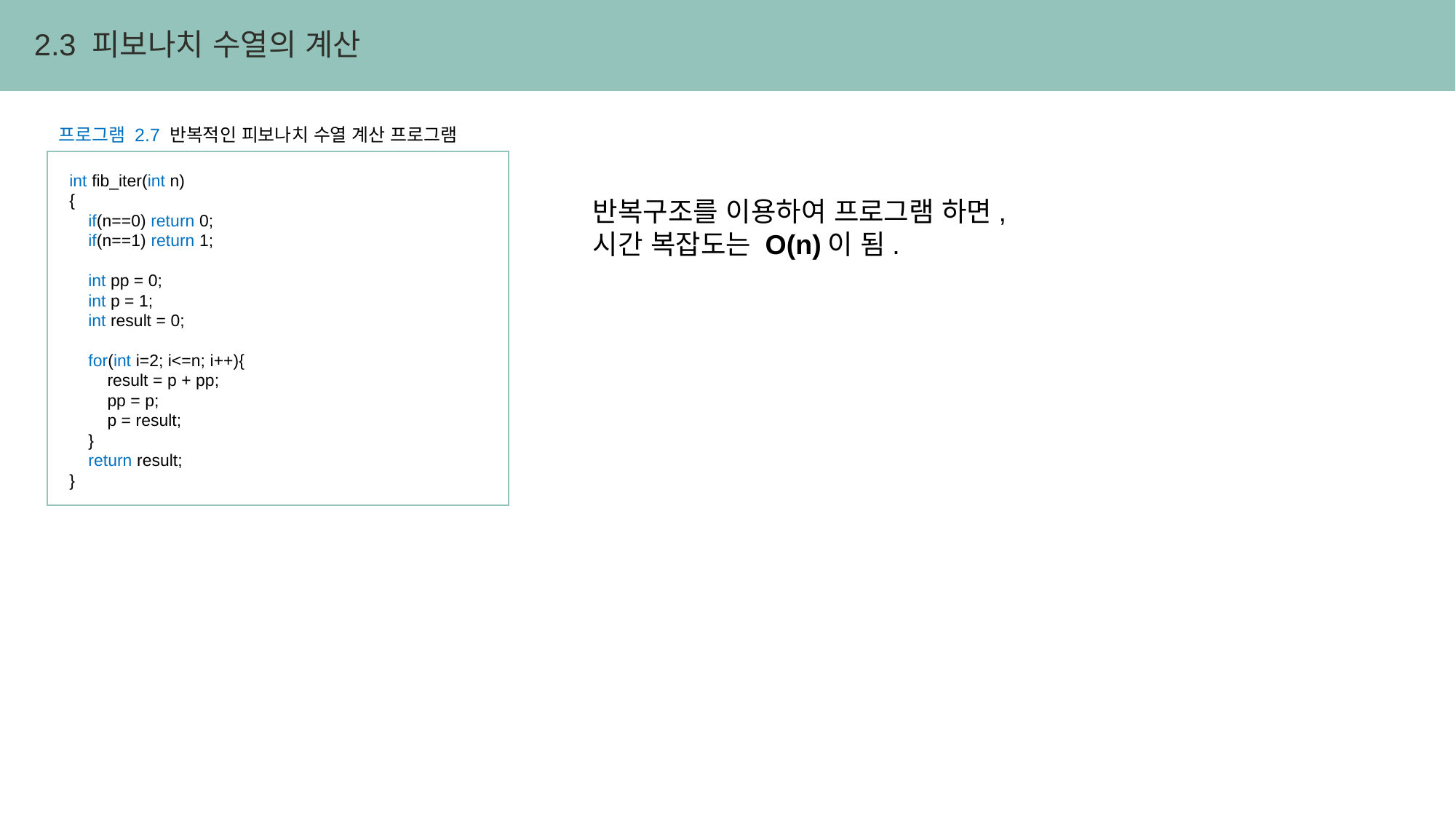

2.3 피보나치 수열의 계산
프로그램 2.7 반복적인 피보나치 수열 계산 프로그램

int fib_iter(int n)
{
    if(n==0) return 0;
    if(n==1) return 1;

    int pp = 0;
    int p = 1;
    int result = 0;

    for(int i=2; i<=n; i++){
        result = p + pp;
        pp = p;
        p = result;
    }
    return result;
}
반복구조를 이용하여 프로그램 하면,
시간 복잡도는 O(n)이 됨.